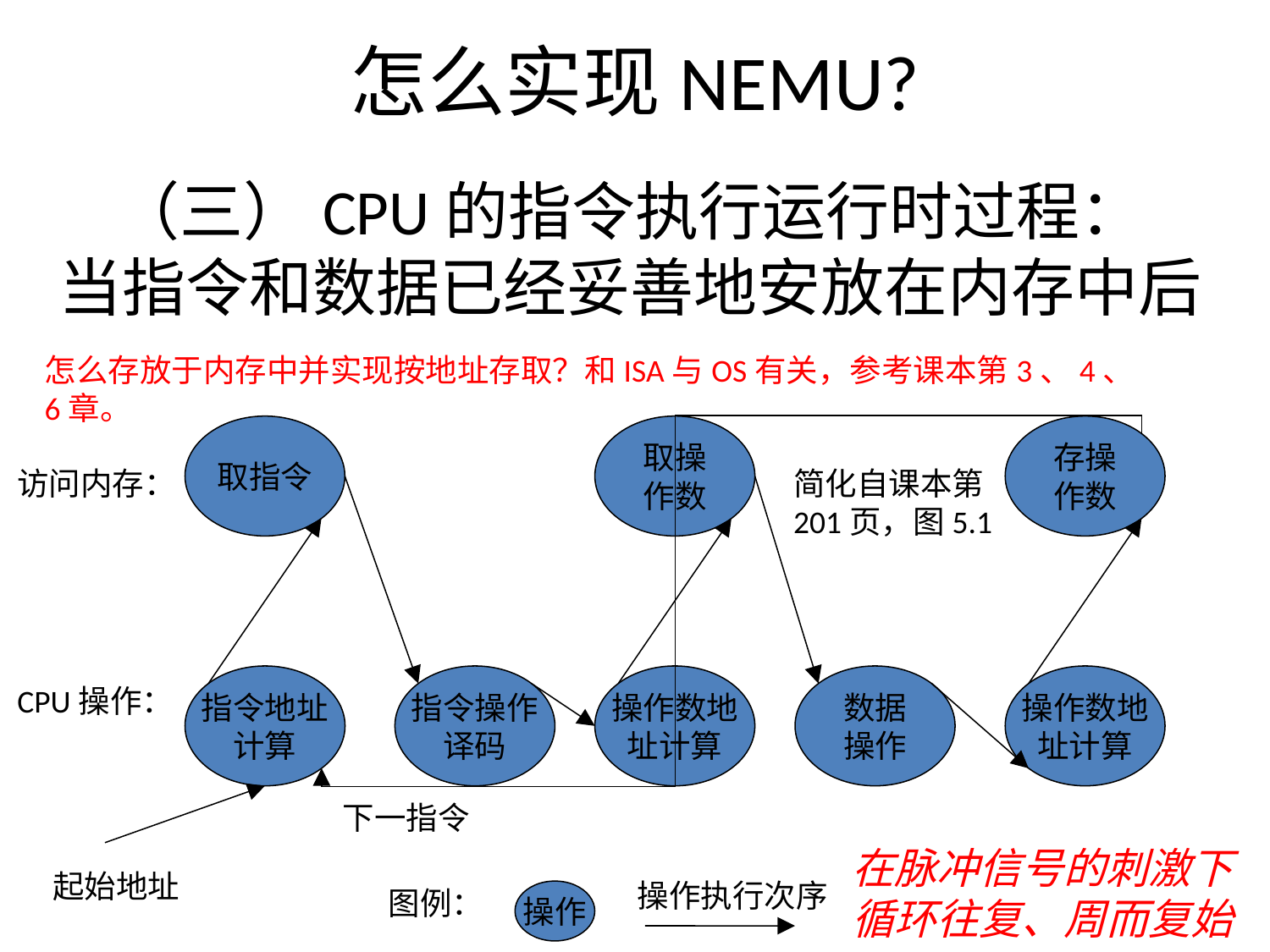

# 怎么实现NEMU?
（三）CPU的指令执行运行时过程：
当指令和数据已经妥善地安放在内存中后
怎么存放于内存中并实现按地址存取？和ISA与OS有关，参考课本第3、4、6章。
取指令
取操
作数
存操
作数
简化自课本第201页，图5.1
访问内存：
指令地址
计算
指令操作
译码
操作数地
址计算
数据
操作
操作数地
址计算
CPU操作：
下一指令
在脉冲信号的刺激下循环往复、周而复始
起始地址
操作执行次序
图例：
操作
13